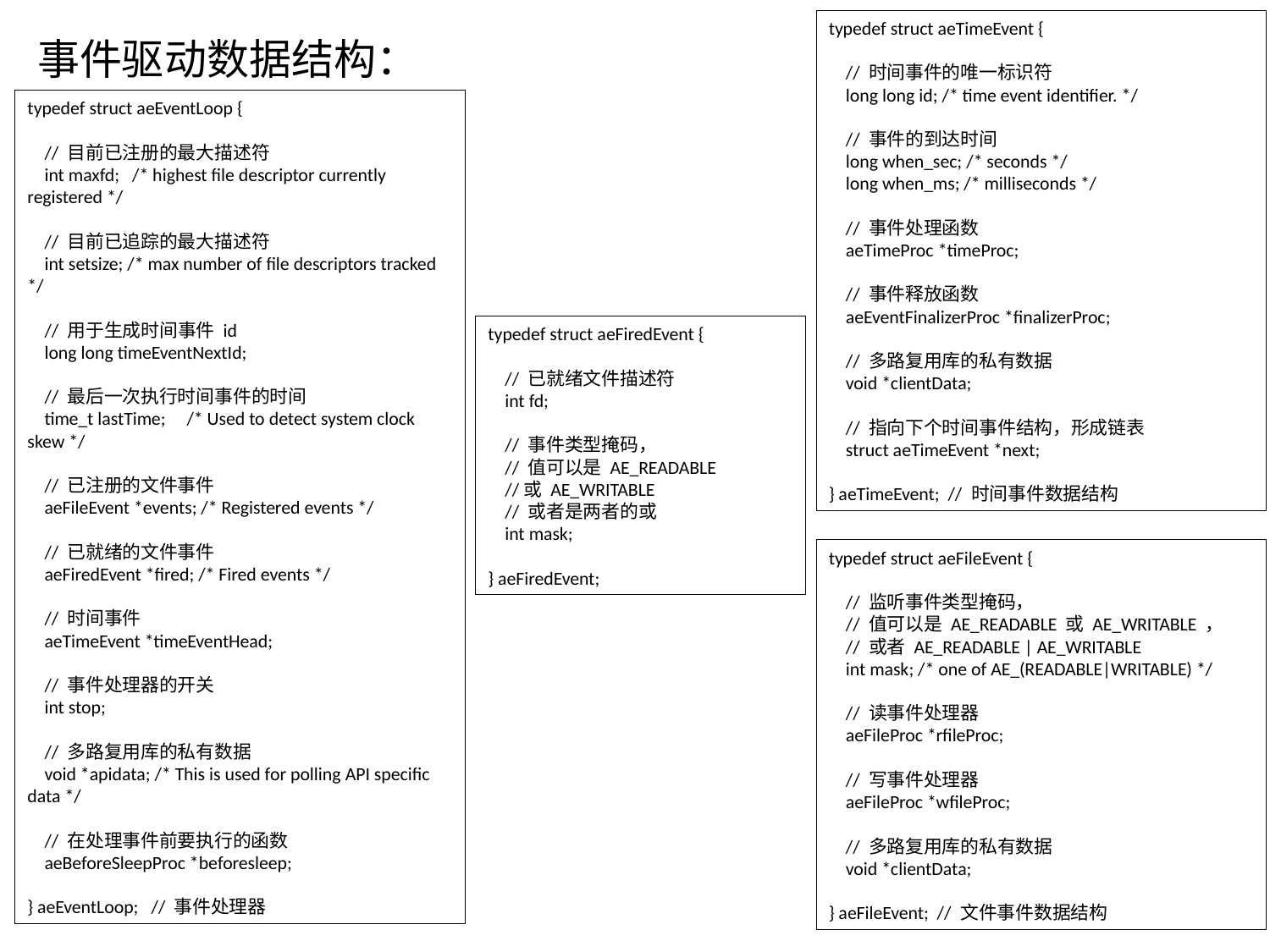

typedef struct aeTimeEvent {

    // 时间事件的唯一标识符
    long long id; /* time event identifier. */

    // 事件的到达时间
    long when_sec; /* seconds */
    long when_ms; /* milliseconds */

    // 事件处理函数
    aeTimeProc *timeProc;

    // 事件释放函数
    aeEventFinalizerProc *finalizerProc;

    // 多路复用库的私有数据
    void *clientData;

    // 指向下个时间事件结构，形成链表
    struct aeTimeEvent *next;

} aeTimeEvent;  // 时间事件数据结构
typedef struct aeFileEvent {

    // 监听事件类型掩码，
    // 值可以是 AE_READABLE 或 AE_WRITABLE ，
    // 或者 AE_READABLE | AE_WRITABLE
    int mask; /* one of AE_(READABLE|WRITABLE) */

    // 读事件处理器
    aeFileProc *rfileProc;

    // 写事件处理器
    aeFileProc *wfileProc;

    // 多路复用库的私有数据
    void *clientData;

} aeFileEvent;  // 文件事件数据结构
事件驱动数据结构：
typedef struct aeEventLoop {

    // 目前已注册的最大描述符
    int maxfd;   /* highest file descriptor currently registered */

    // 目前已追踪的最大描述符
    int setsize; /* max number of file descriptors tracked */

    // 用于生成时间事件 id
    long long timeEventNextId;

    // 最后一次执行时间事件的时间
    time_t lastTime;     /* Used to detect system clock skew */

    // 已注册的文件事件
    aeFileEvent *events; /* Registered events */

    // 已就绪的文件事件
    aeFiredEvent *fired; /* Fired events */

    // 时间事件
    aeTimeEvent *timeEventHead;

    // 事件处理器的开关
    int stop;

    // 多路复用库的私有数据
    void *apidata; /* This is used for polling API specific data */

    // 在处理事件前要执行的函数
    aeBeforeSleepProc *beforesleep;

} aeEventLoop;   // 事件处理器
typedef struct aeFiredEvent {

    // 已就绪文件描述符
    int fd;

    // 事件类型掩码，
    // 值可以是 AE_READABLE
    //或 AE_WRITABLE
    // 或者是两者的或
    int mask;

} aeFiredEvent;